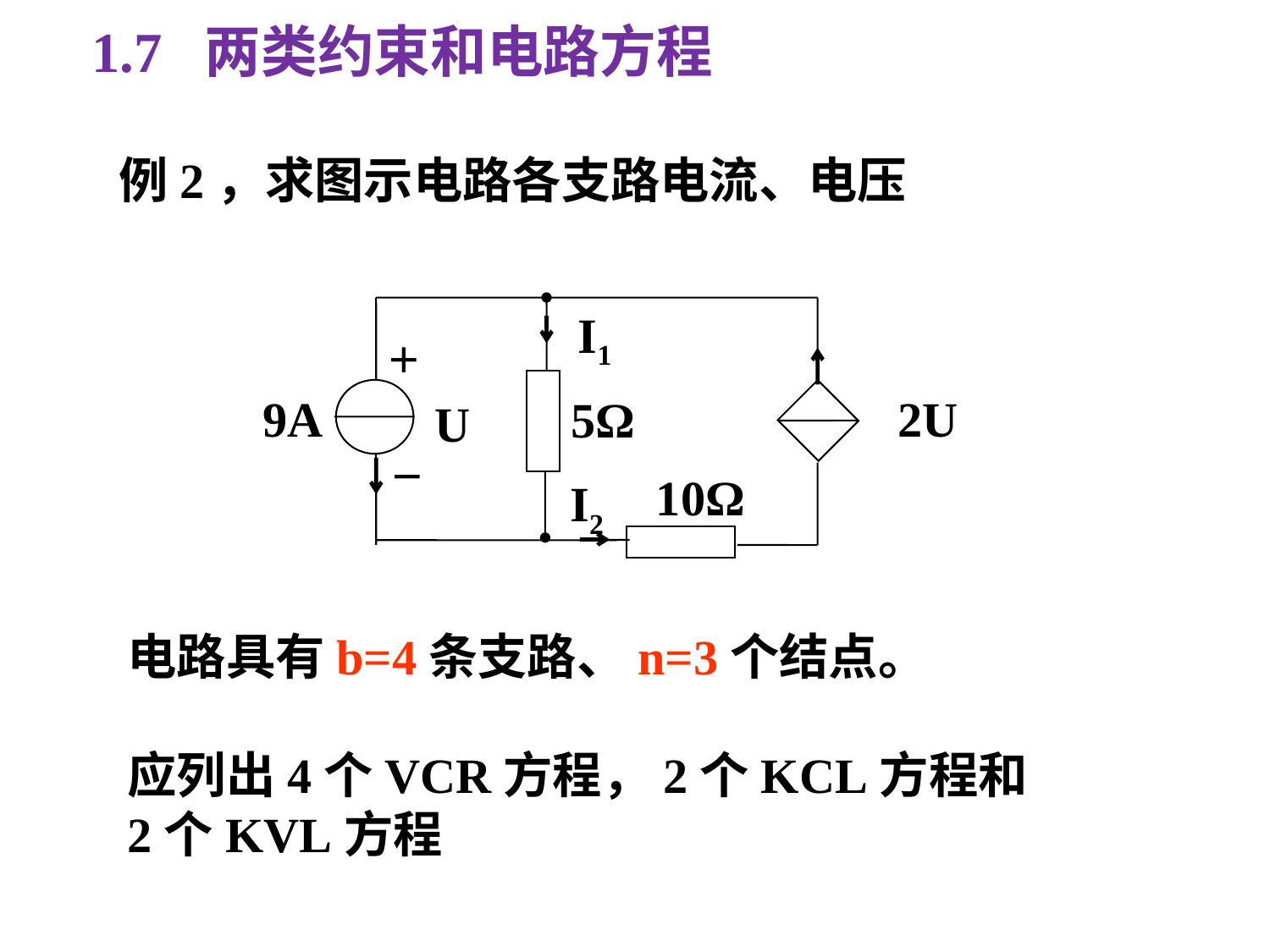

1.7  两类约束和电路方程
例2，求图示电路各支路电流、电压

I1

＋

2U
5Ω
U
9A

－

10Ω

I2

电路具有b=4条支路、n=3个结点。

应列出4个VCR方程，2个KCL方程和
2个KVL方程